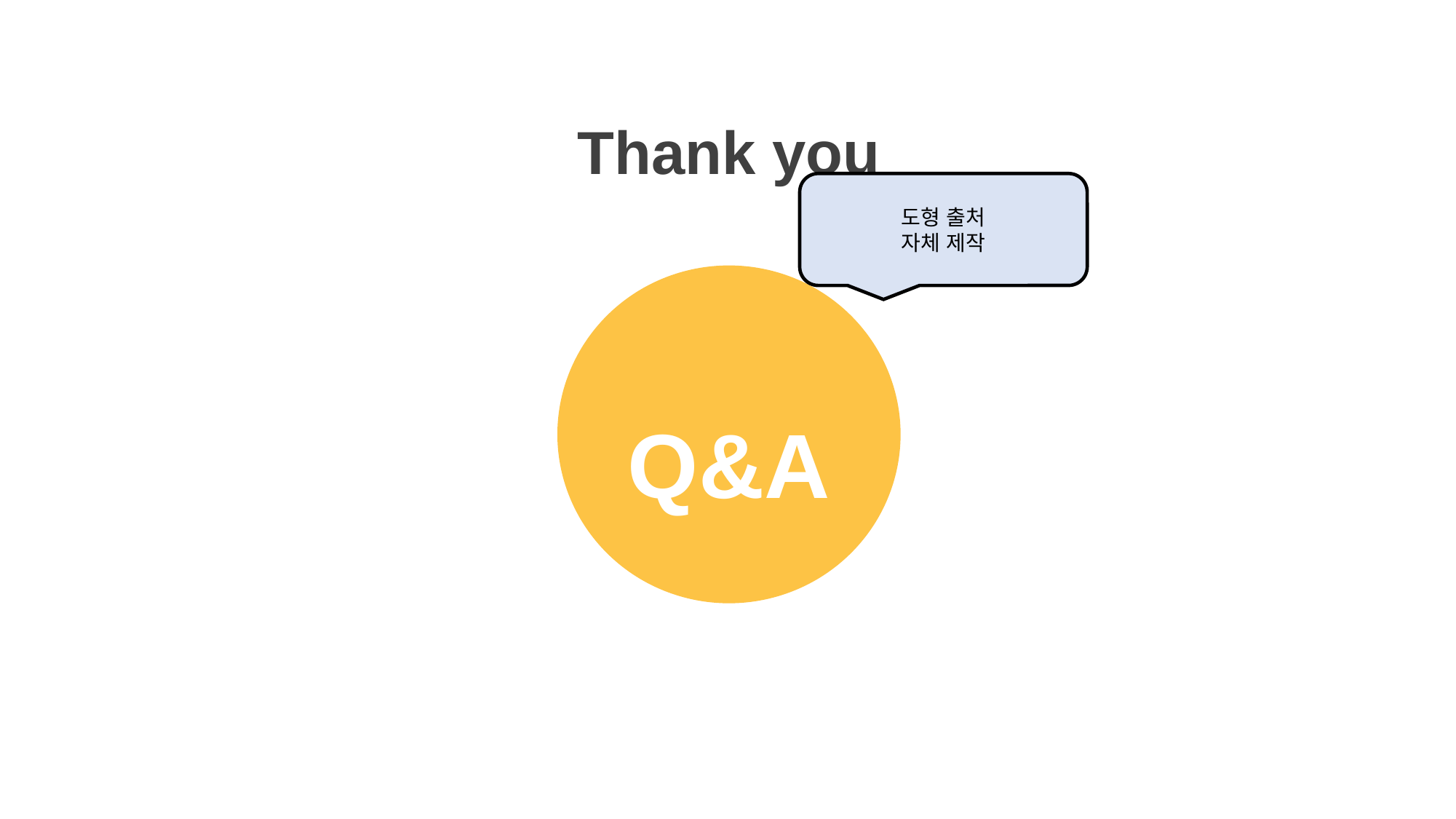

Thank you
도형 출처
자체 제작
Q&A